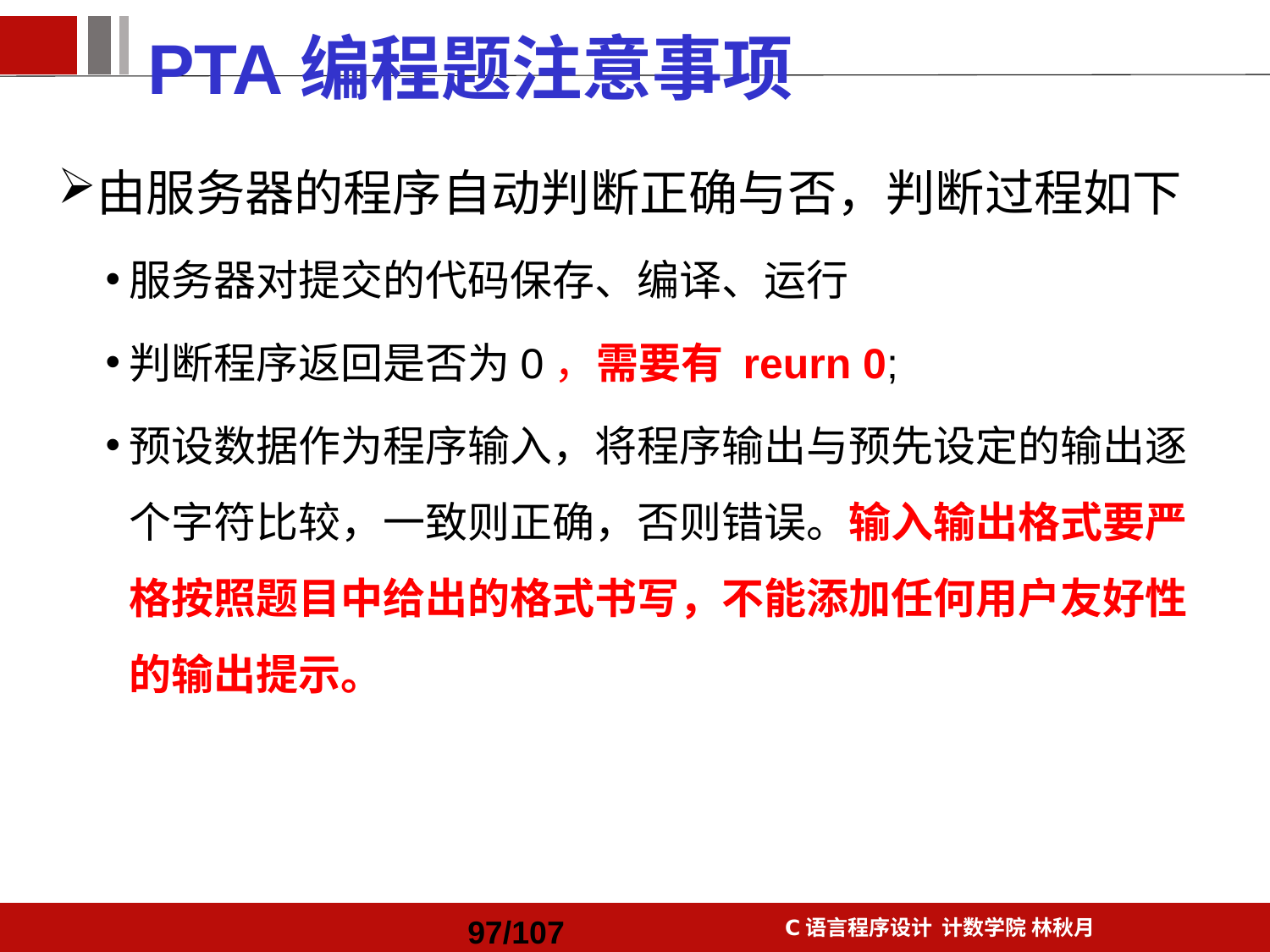

PTA编程题注意事项
由服务器的程序自动判断正确与否，判断过程如下
服务器对提交的代码保存、编译、运行
判断程序返回是否为0，需要有 reurn 0;
预设数据作为程序输入，将程序输出与预先设定的输出逐个字符比较，一致则正确，否则错误。输入输出格式要严格按照题目中给出的格式书写，不能添加任何用户友好性的输出提示。